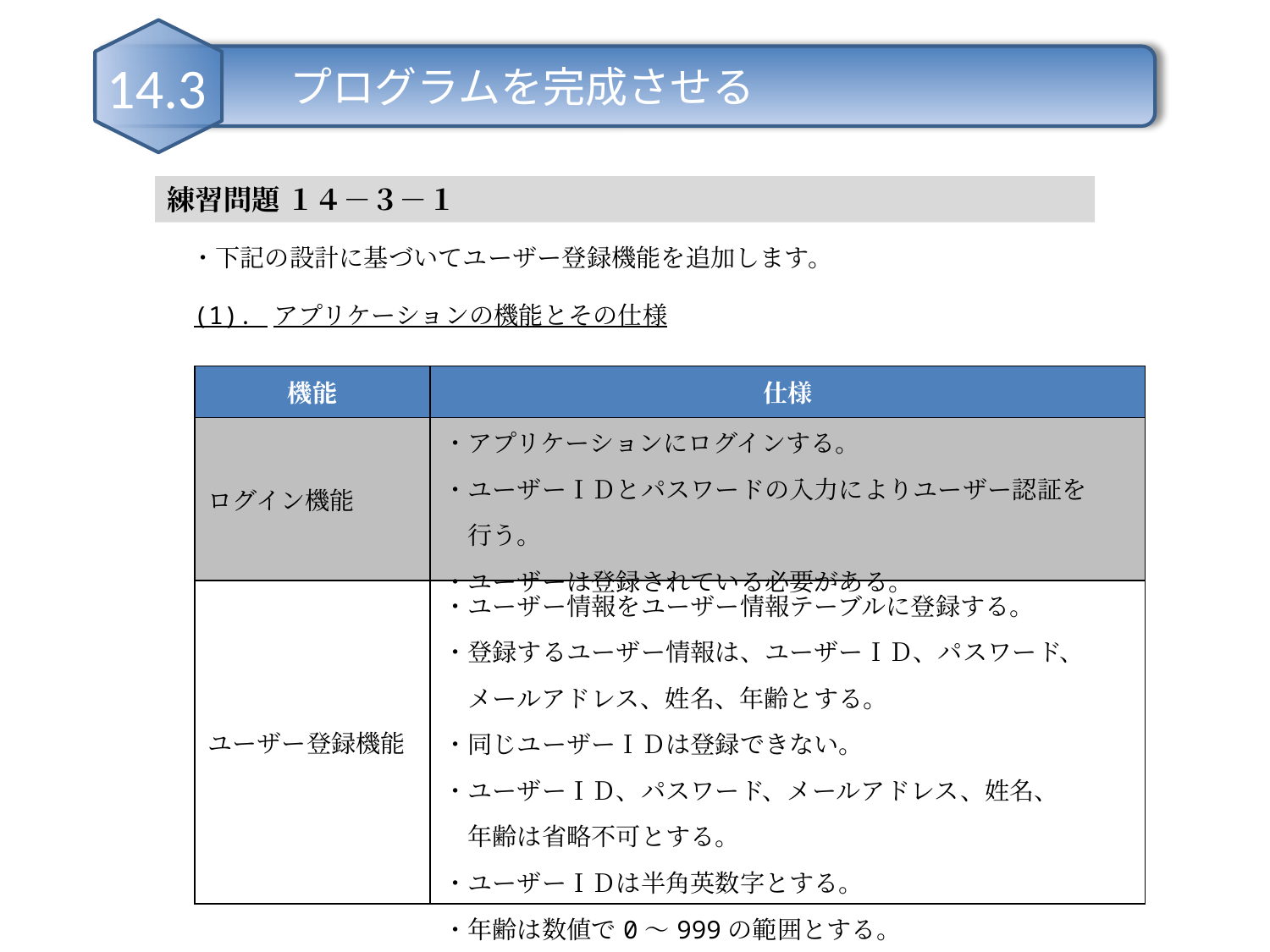

プログラムを完成させる
14.3
練習問題 １４－３－１
・下記の設計に基づいてユーザー登録機能を追加します。
(1). アプリケーションの機能とその仕様
| 機能 | 仕様 |
| --- | --- |
| ログイン機能 | ・アプリケーションにログインする。 ・ユーザーＩＤとパスワードの入力によりユーザー認証を 　行う。 ・ユーザーは登録されている必要がある。 |
| ユーザー登録機能 | ・ユーザー情報をユーザー情報テーブルに登録する。 ・登録するユーザー情報は、ユーザーＩＤ、パスワード、 　メールアドレス、姓名、年齢とする。 ・同じユーザーＩＤは登録できない。 ・ユーザーＩＤ、パスワード、メールアドレス、姓名、 　年齢は省略不可とする。 ・ユーザーＩＤは半角英数字とする。 ・年齢は数値で0～999の範囲とする。 |